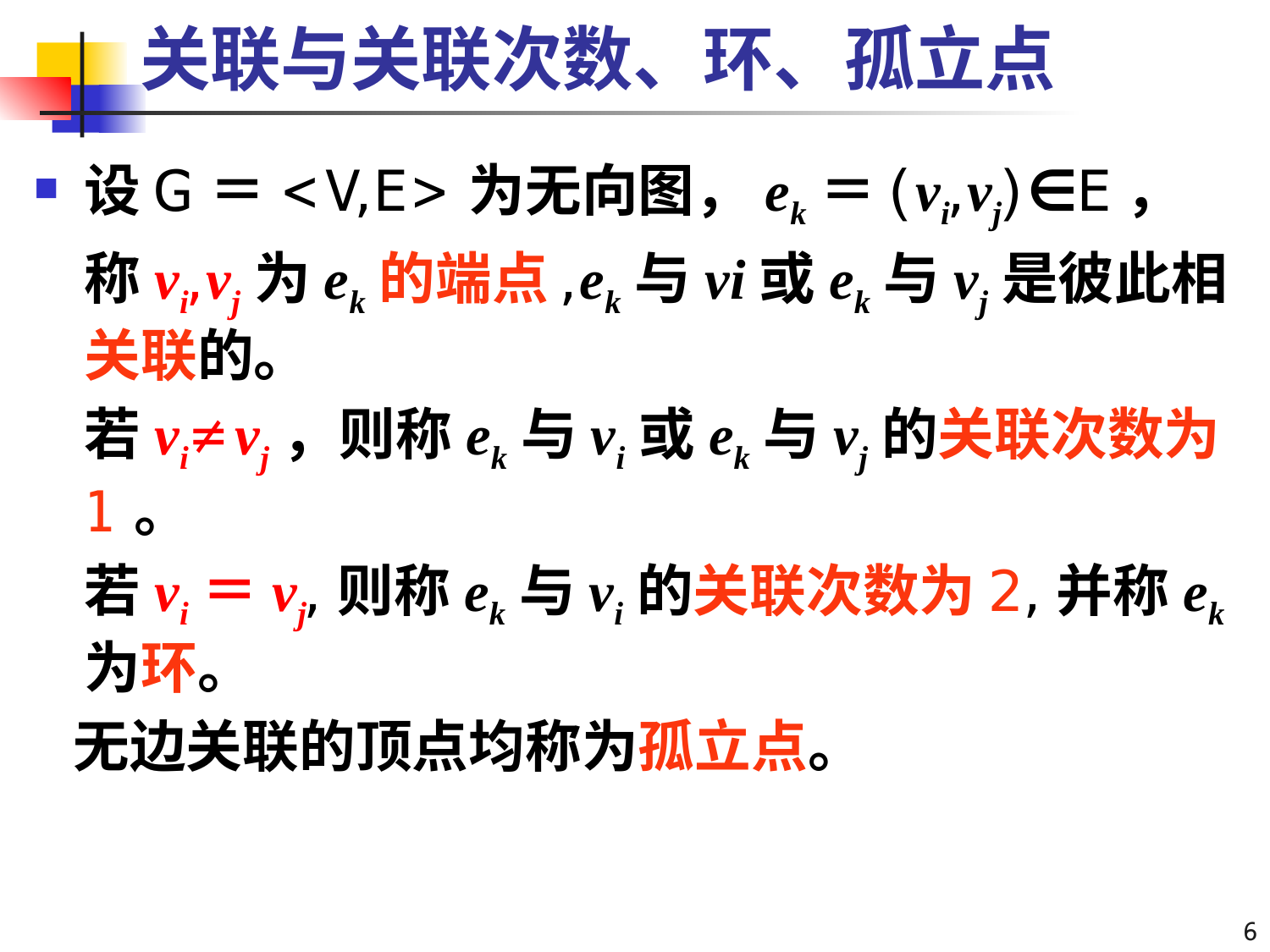

# 关联与关联次数、环、孤立点
设G＝<V,E>为无向图，ek＝(vi,vj)∈E，
	称vi,vj为ek的端点,ek与vi或ek与vj是彼此相关联的。
	若vi≠vj，则称ek与vi或ek与vj的关联次数为1。
	若vi＝vj,则称ek与vi的关联次数为2,并称ek为环。
  无边关联的顶点均称为孤立点。
6